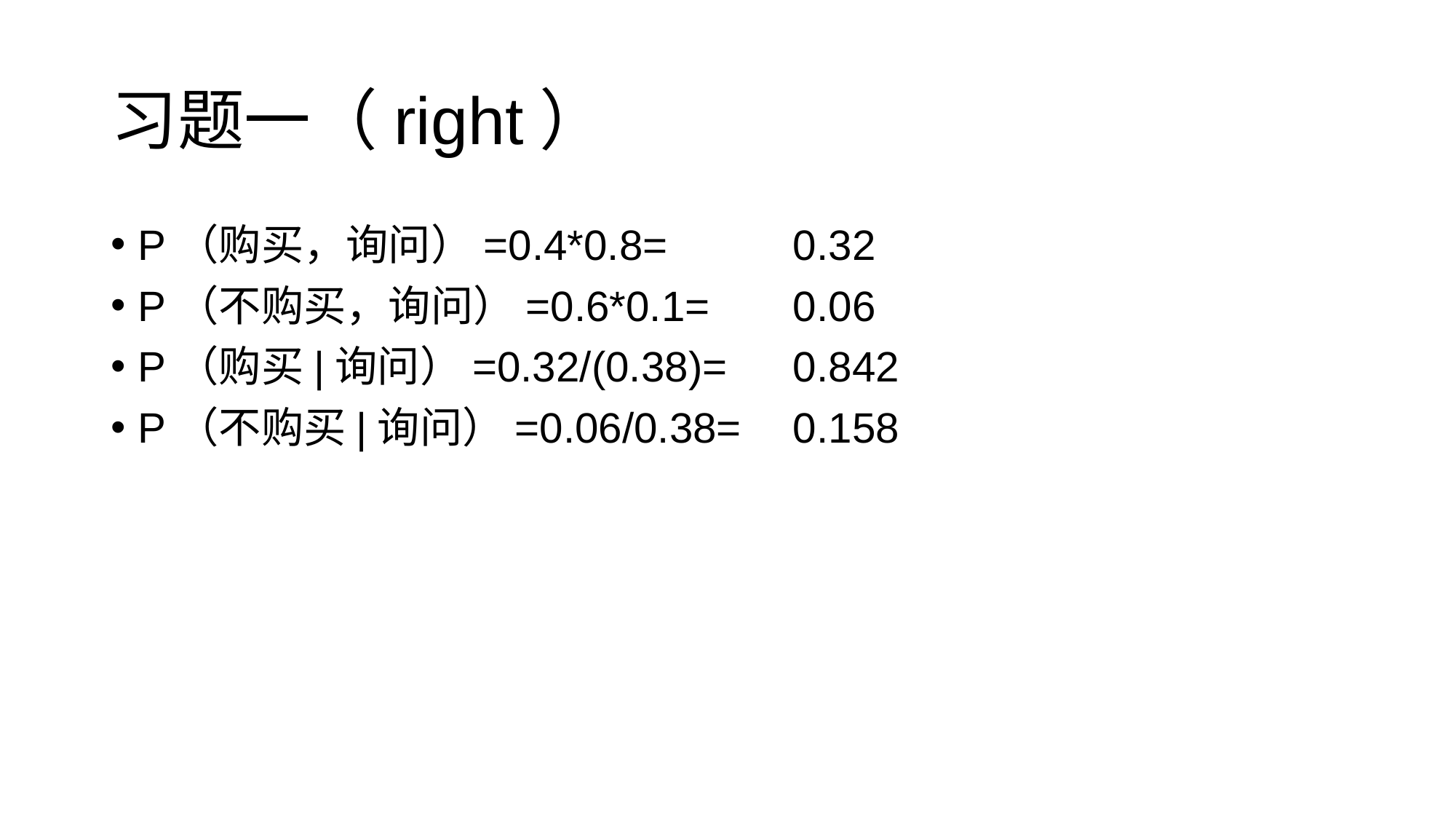

# 习题一（right）
P（购买，询问）=0.4*0.8=		0.32
P（不购买，询问）=0.6*0.1=	0.06
P（购买|询问）=0.32/(0.38)=	0.842
P（不购买|询问）=0.06/0.38=	0.158